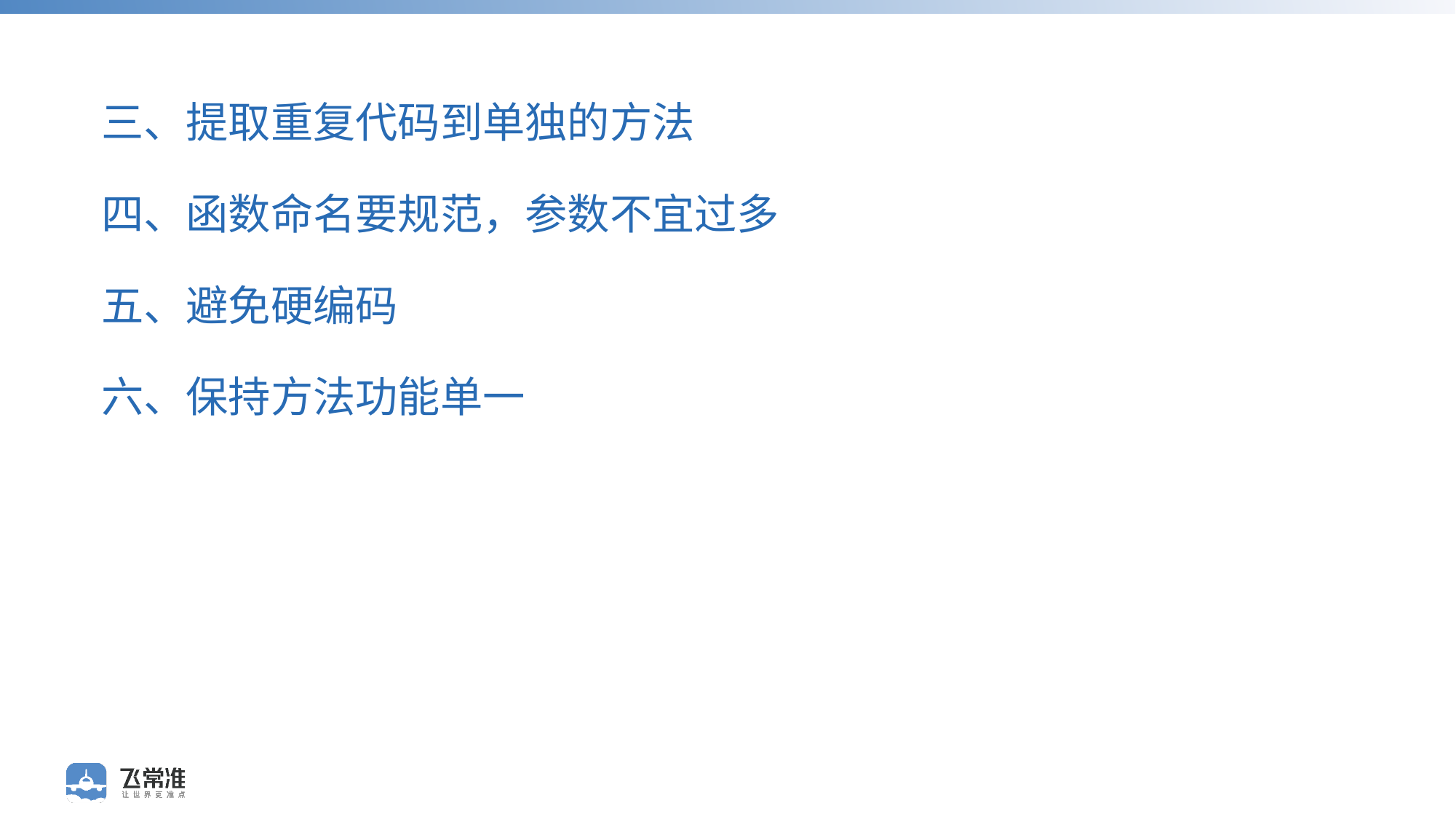

三、提取重复代码到单独的方法
四、函数命名要规范，参数不宜过多
五、避免硬编码
六、保持方法功能单一

16